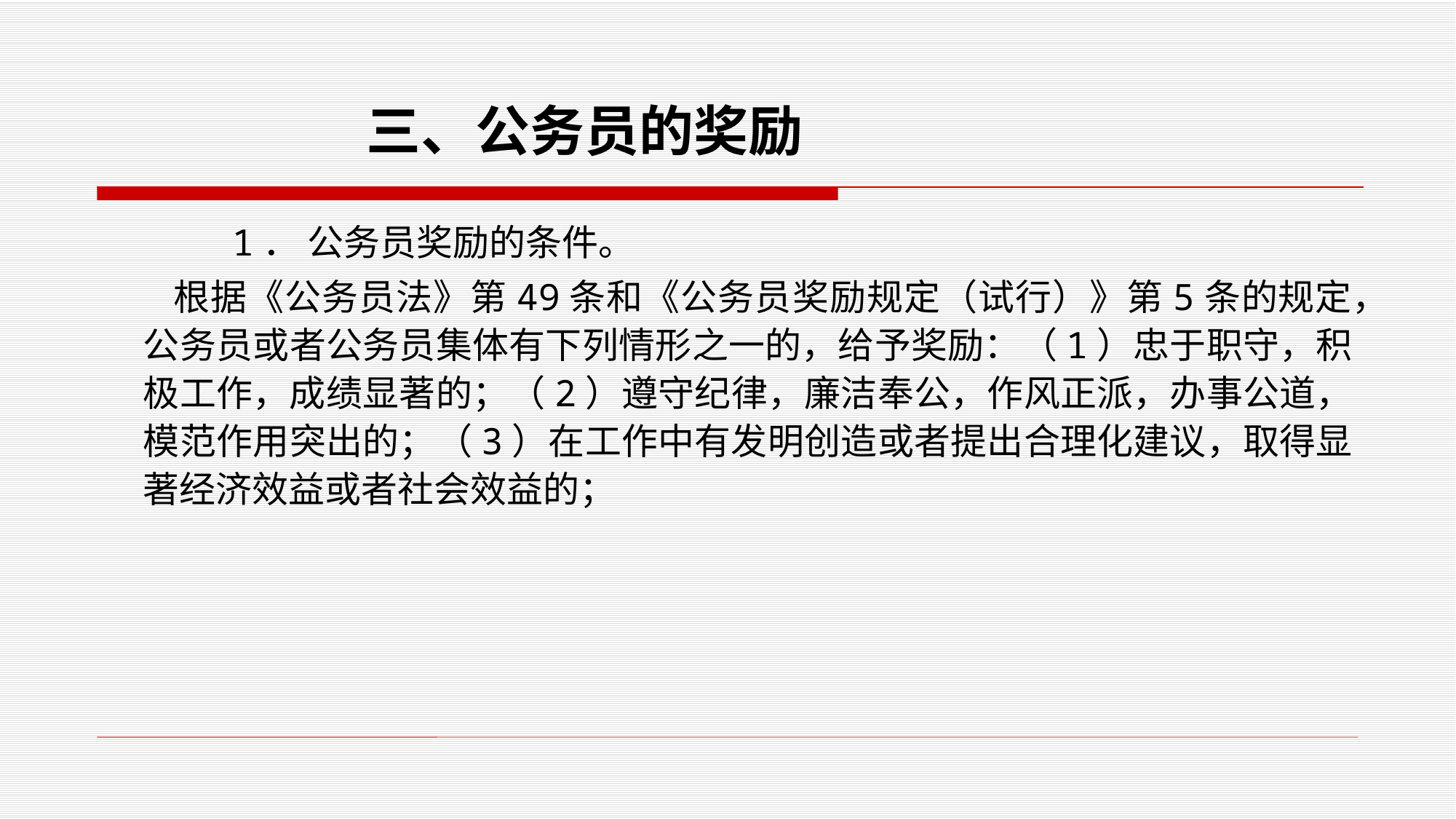

#
三、公务员的奖励
      1． 公务员奖励的条件。
       根据《公务员法》第49条和《公务员奖励规定（试行）》第5条的规定，公务员或者公务员集体有下列情形之一的，给予奖励：（1）忠于职守，积极工作，成绩显著的；（2）遵守纪律，廉洁奉公，作风正派，办事公道，模范作用突出的；（3）在工作中有发明创造或者提出合理化建议，取得显著经济效益或者社会效益的；